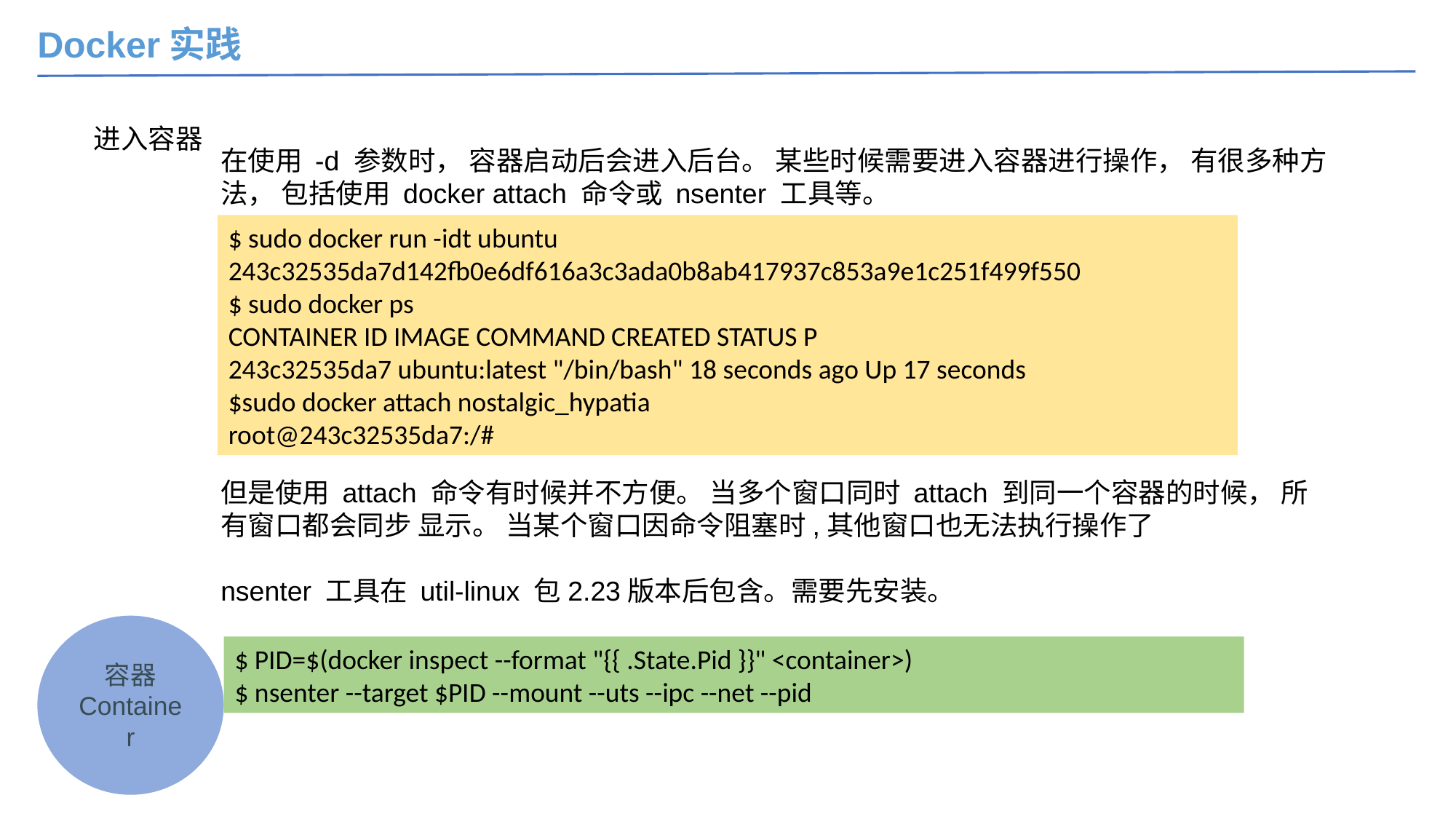

Docker实践
进入容器
在使用 -d 参数时， 容器启动后会进入后台。 某些时候需要进入容器进行操作， 有很多种方法， 包括使用 docker attach 命令或 nsenter 工具等。
$ sudo docker run -idt ubuntu
243c32535da7d142fb0e6df616a3c3ada0b8ab417937c853a9e1c251f499f550
$ sudo docker ps
CONTAINER ID IMAGE COMMAND CREATED STATUS P
243c32535da7 ubuntu:latest "/bin/bash" 18 seconds ago Up 17 seconds
$sudo docker attach nostalgic_hypatia
root@243c32535da7:/#
但是使用 attach 命令有时候并不方便。 当多个窗口同时 attach 到同一个容器的时候， 所有窗口都会同步 显示。 当某个窗口因命令阻塞时,其他窗口也无法执行操作了

nsenter 工具在 util-linux 包2.23版本后包含。需要先安装。
容器
Container
$ PID=$(docker inspect --format "{{ .State.Pid }}" <container>)
$ nsenter --target $PID --mount --uts --ipc --net --pid